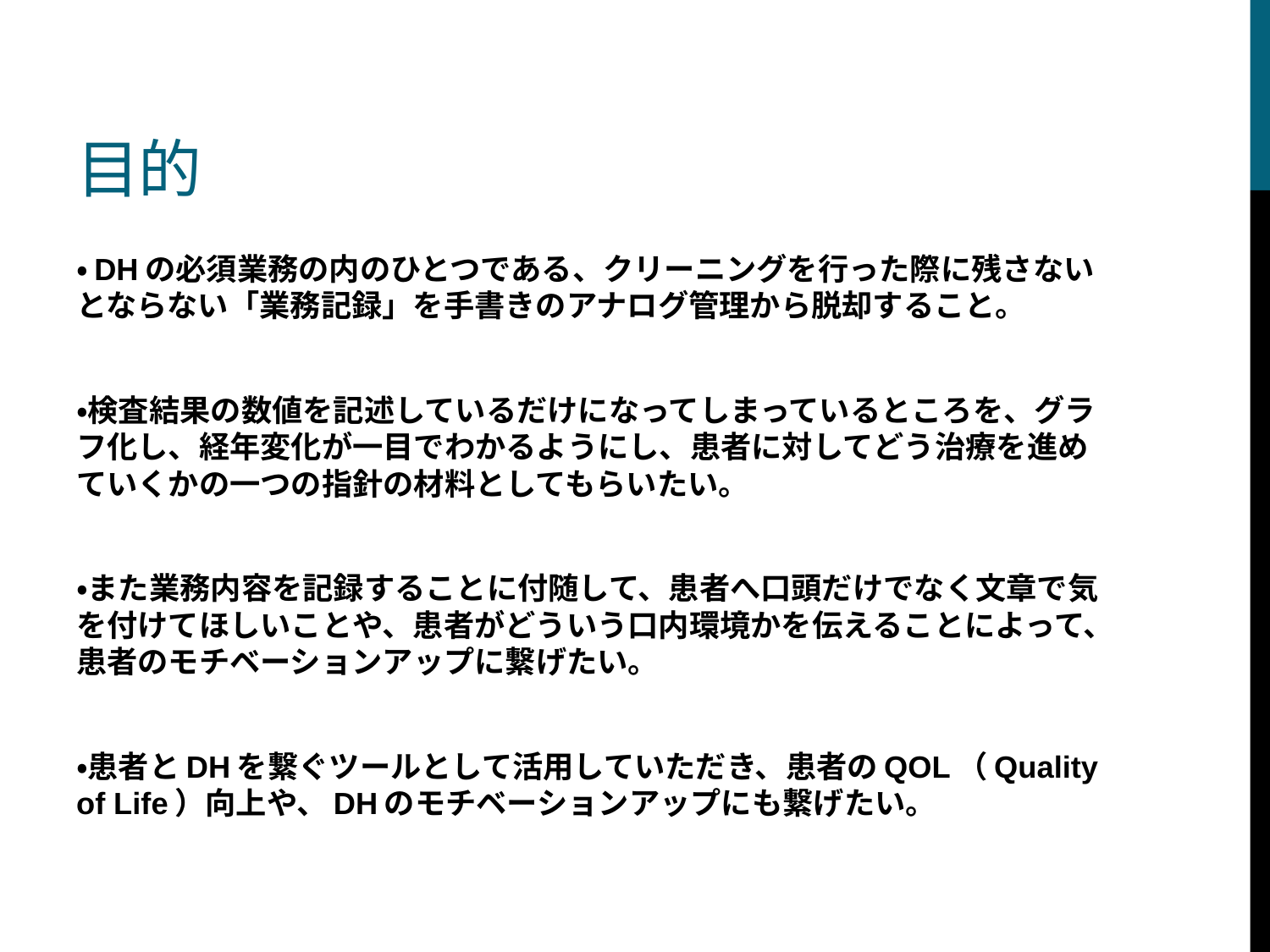

# 目的
・DHの必須業務の内のひとつである、クリーニングを行った際に残さないとならない「業務記録」を手書きのアナログ管理から脱却すること。

・検査結果の数値を記述しているだけになってしまっているところを、グラフ化し、経年変化が一目でわかるようにし、患者に対してどう治療を進めていくかの一つの指針の材料としてもらいたい。

・また業務内容を記録することに付随して、患者へ口頭だけでなく文章で気を付けてほしいことや、患者がどういう口内環境かを伝えることによって、患者のモチベーションアップに繋げたい。

・患者とDHを繋ぐツールとして活用していただき、患者のQOL（Quality of Life）向上や、DHのモチベーションアップにも繋げたい。